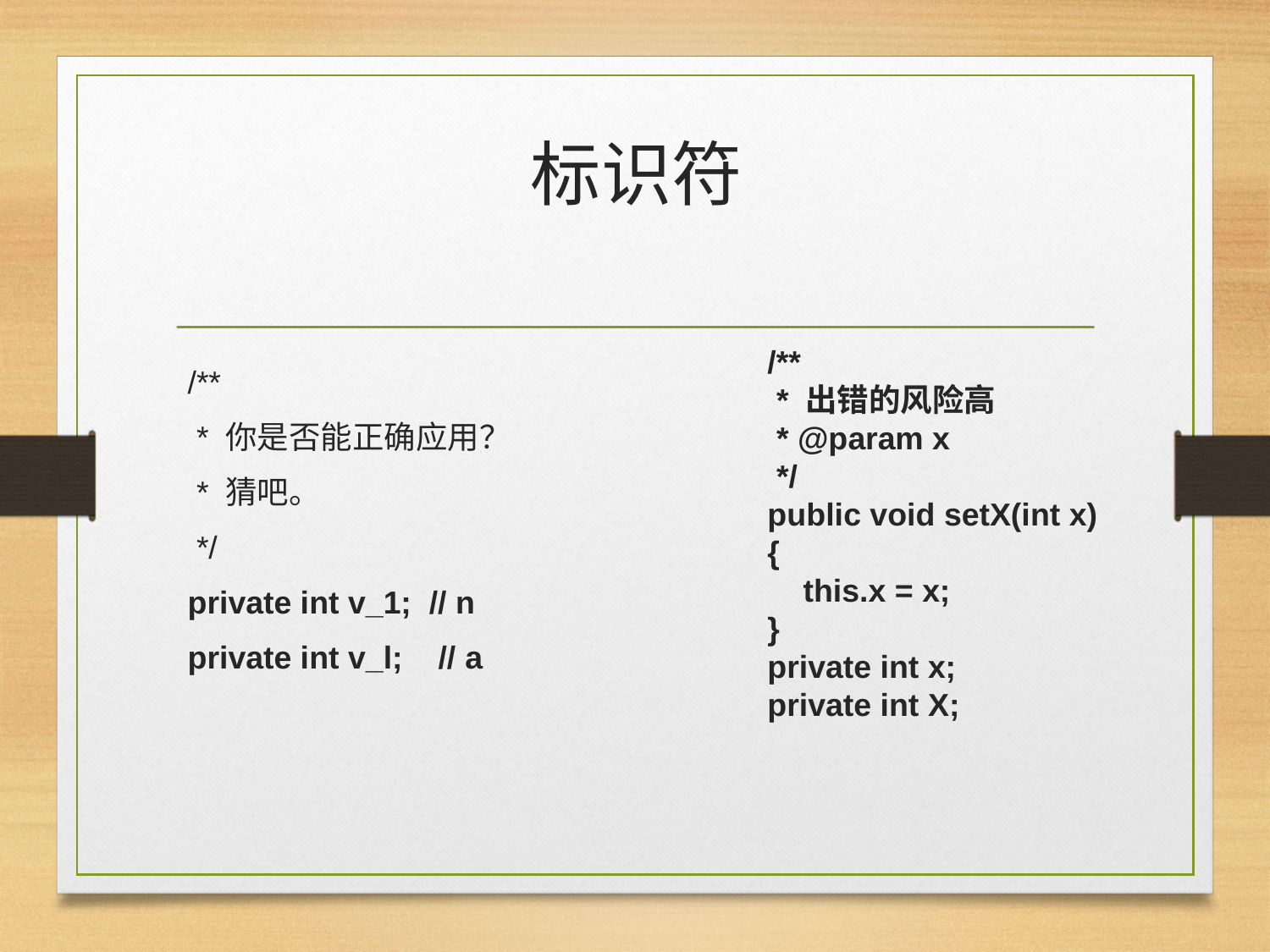

# 标识符
/**
 * 出错的风险高
 * @param x
 */
public void setX(int x)
{
    this.x = x;
}
private int x;
private int X;

/**
 * 你是否能正确应用？
 * 猜吧。
 */
private int v_1;  // n
private int v_l;    // a